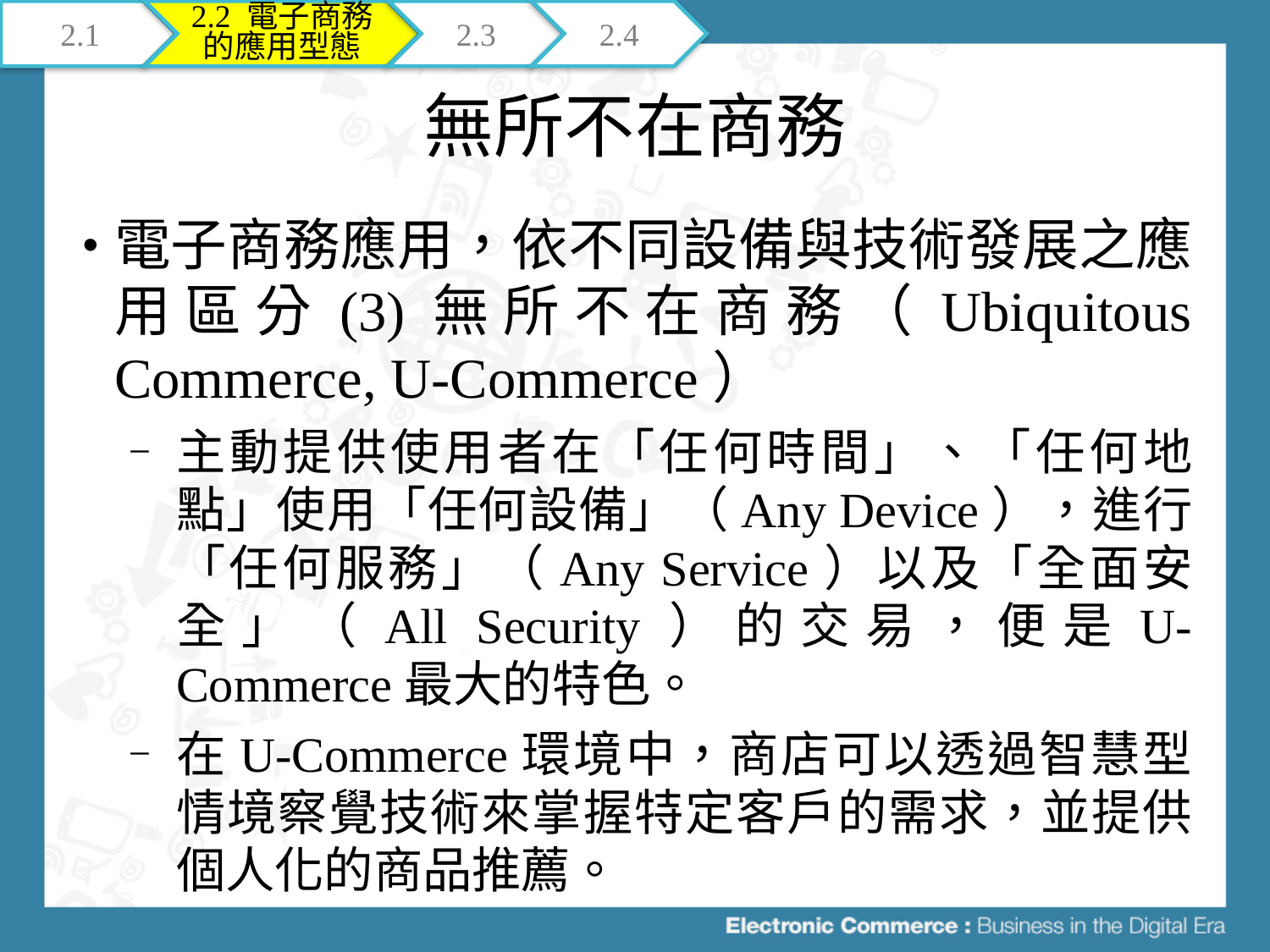

2.1
2.2 電子商務的應用型態
2.3
2.4
# 無所不在商務
電子商務應用，依不同設備與技術發展之應用區分(3)無所不在商務（Ubiquitous Commerce, U-Commerce）
主動提供使用者在「任何時間」、「任何地點」使用「任何設備」（Any Device），進行「任何服務」（Any Service）以及「全面安全」（All Security）的交易，便是U-Commerce最大的特色。
在U-Commerce環境中，商店可以透過智慧型情境察覺技術來掌握特定客戶的需求，並提供個人化的商品推薦。